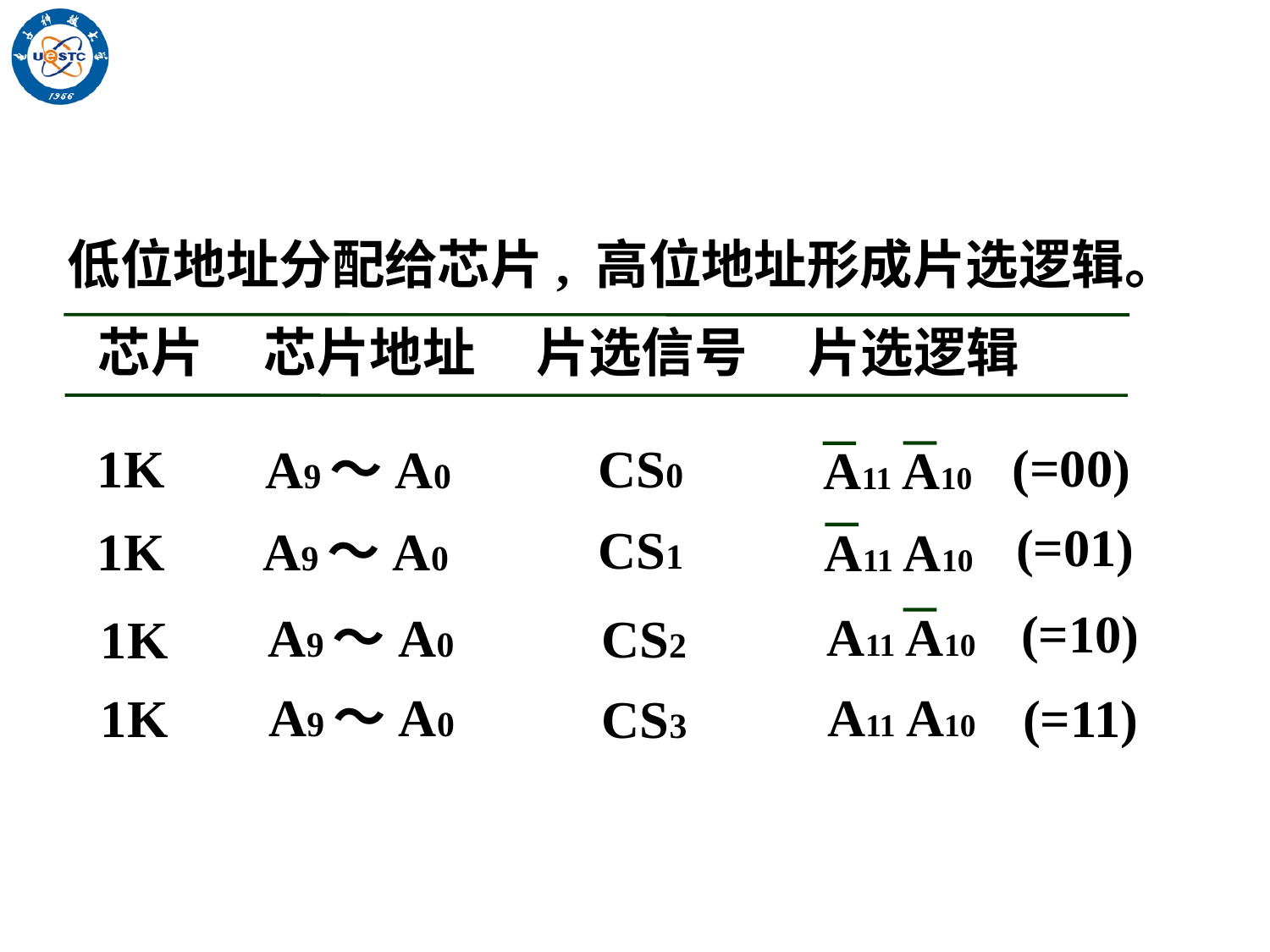

低位地址分配给芯片, 高位地址形成片选逻辑。
芯片     芯片地址     片选信号     片选逻辑

(=00)
1K
CS0
A9～A0
A11 A10

(=01)
CS1
1K
A9～A0
A11 A10

(=10)
A11 A10
A9～A0
CS2
1K

A11 A10
A9～A0
1K
(=11)
CS3